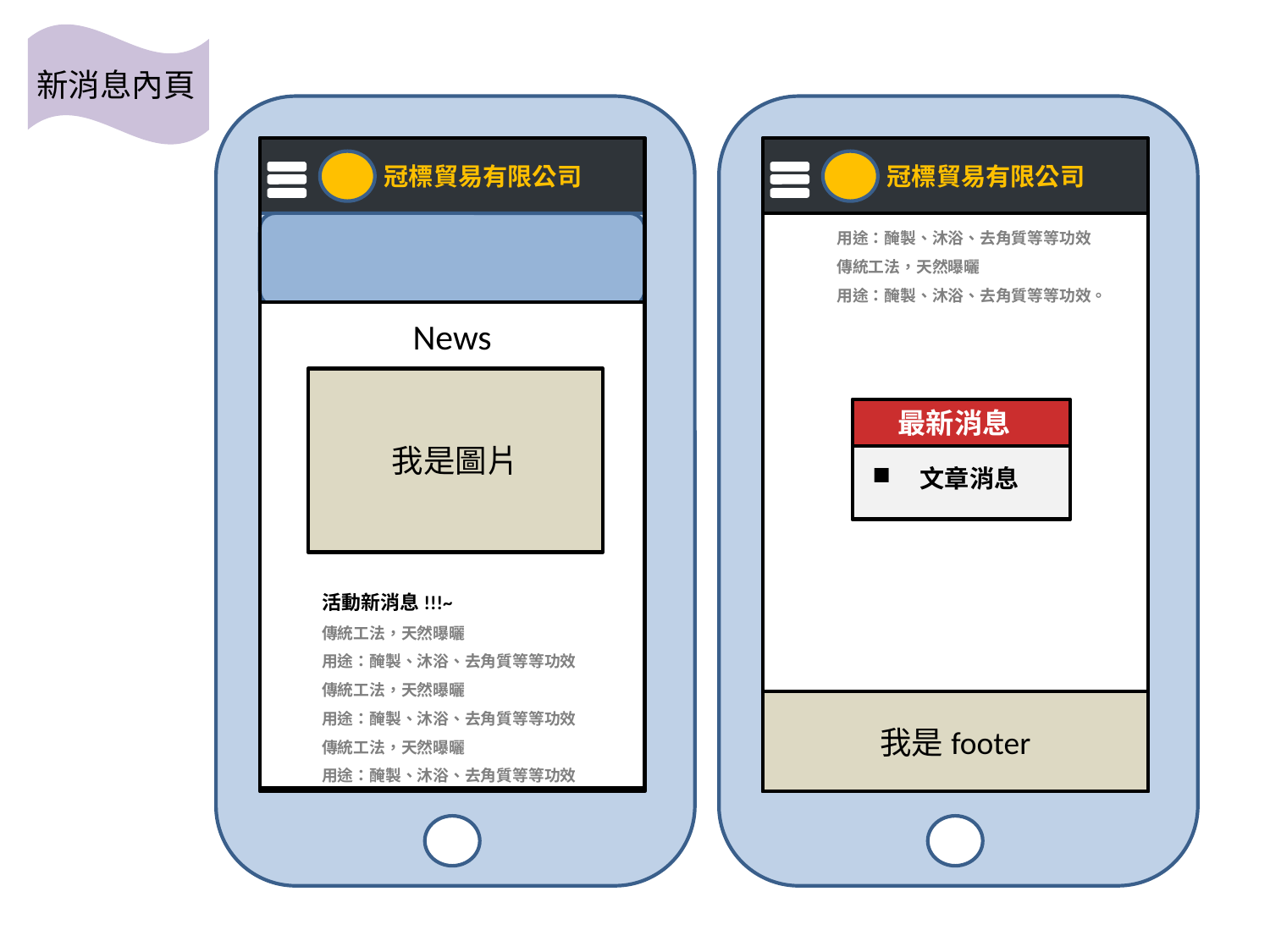

新消息內頁

冠標貿易有限公司
冠標貿易有限公司

用途：醃製、沐浴、去角質等等功效
傳統工法，天然曝曬
用途：醃製、沐浴、去角質等等功效。

News
我是圖片

最新消息

文章消息
活動新消息!!!~
傳統工法，天然曝曬
用途：醃製、沐浴、去角質等等功效
傳統工法，天然曝曬
用途：醃製、沐浴、去角質等等功效
傳統工法，天然曝曬
用途：醃製、沐浴、去角質等等功效

我是footer